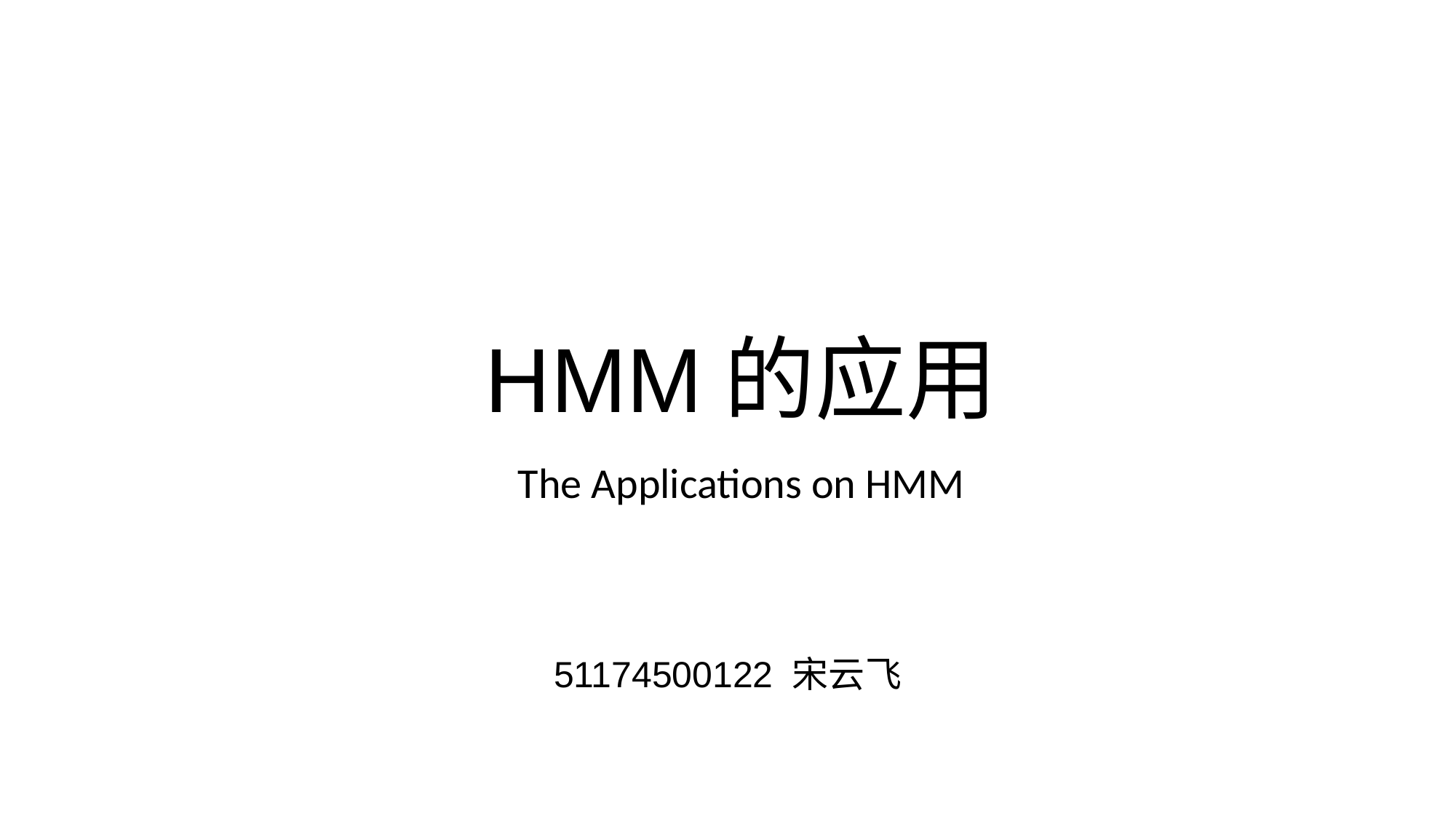

# HMM的应用 The Applications on HMM
51174500122 宋云飞